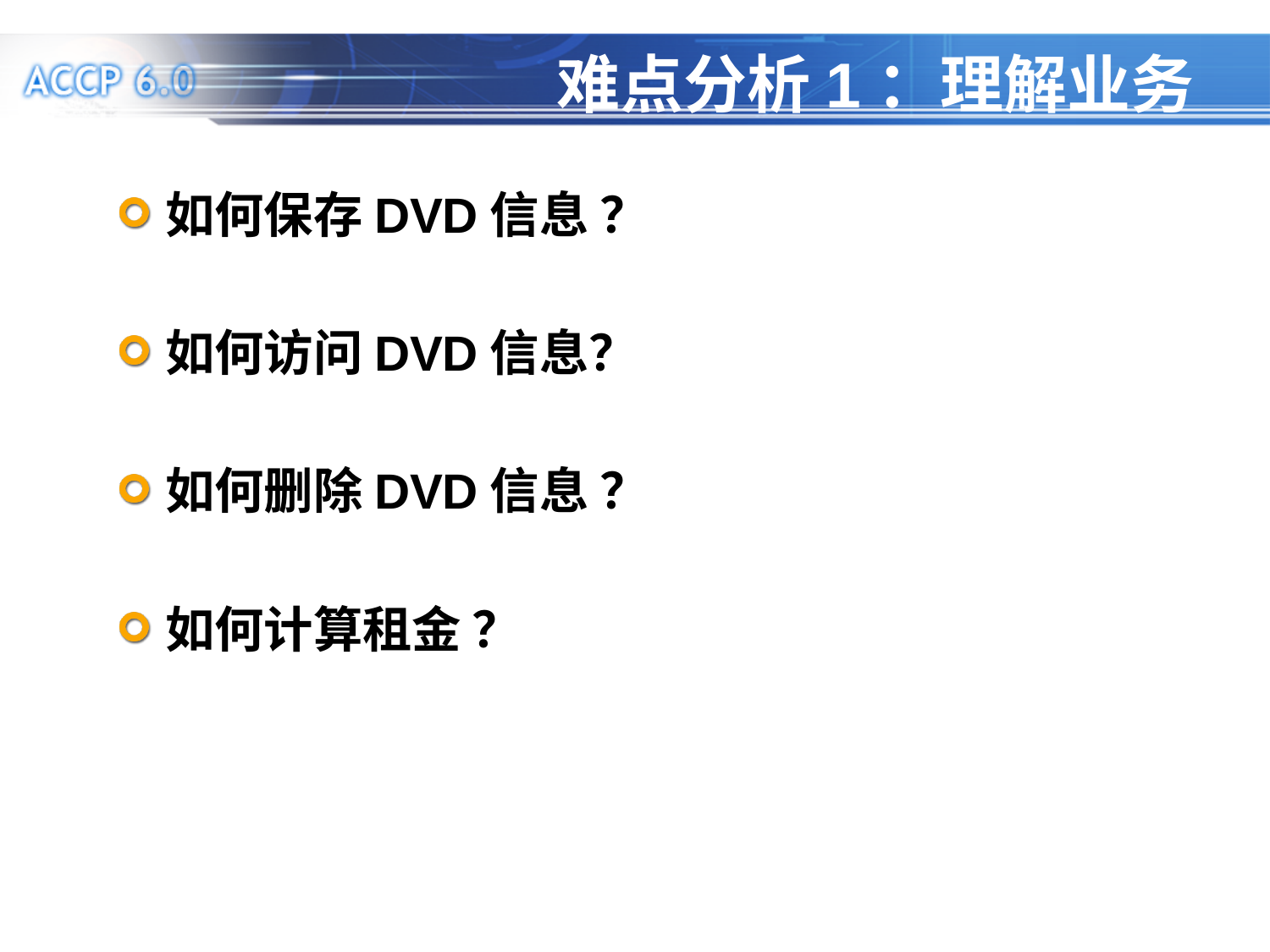

# 难点分析1：理解业务
如何保存DVD信息 ？

如何访问DVD信息？

如何删除DVD信息 ？

如何计算租金 ？